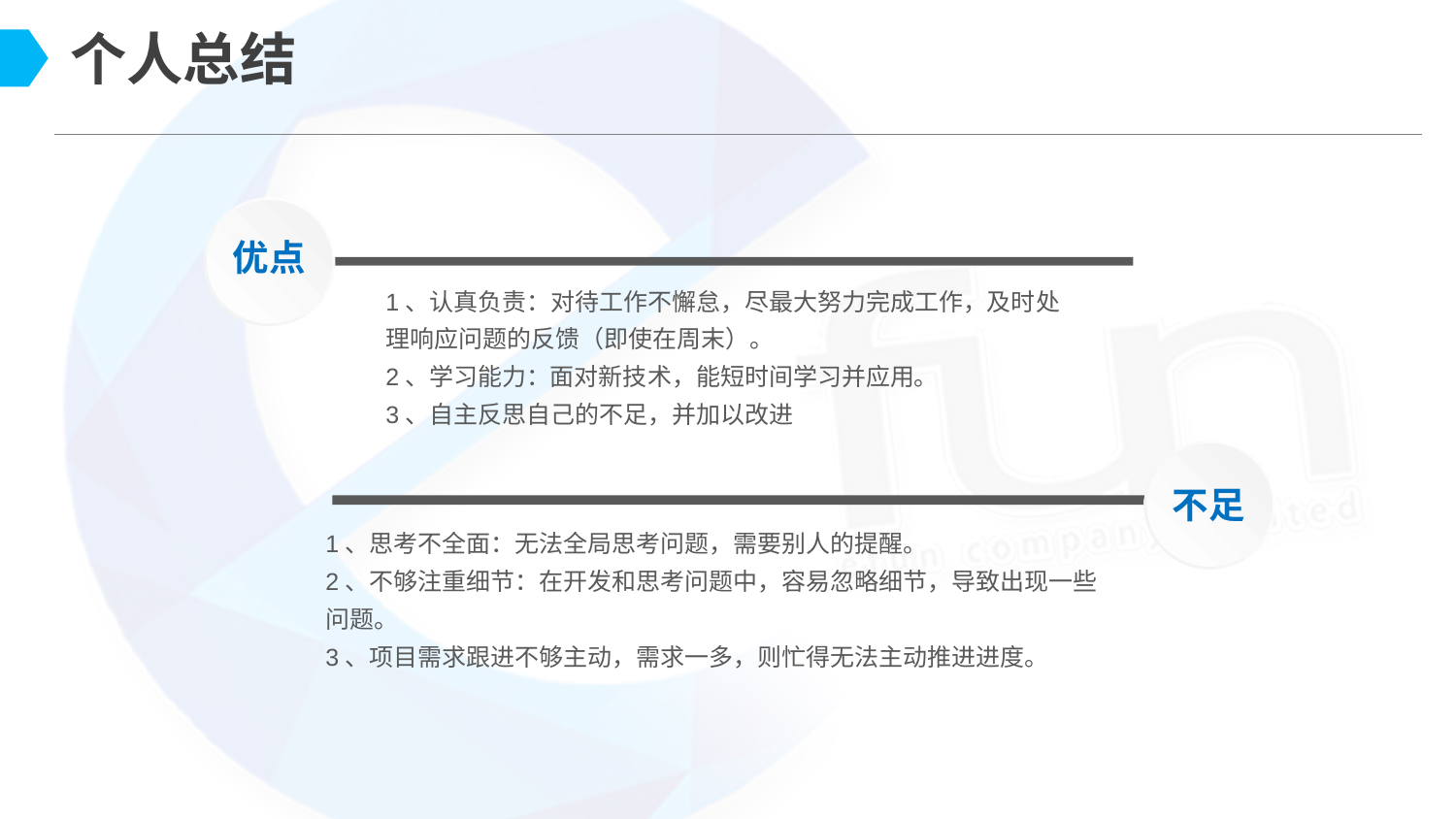

个人总结

优点

1、认真负责：对待工作不懈怠，尽最大努力完成工作，及时处理响应问题的反馈（即使在周末）。
2、学习能力：面对新技术，能短时间学习并应用。
3、自主反思自己的不足，并加以改进

不足

1、思考不全面：无法全局思考问题，需要别人的提醒。
2、不够注重细节：在开发和思考问题中，容易忽略细节，导致出现一些问题。
3、项目需求跟进不够主动，需求一多，则忙得无法主动推进进度。